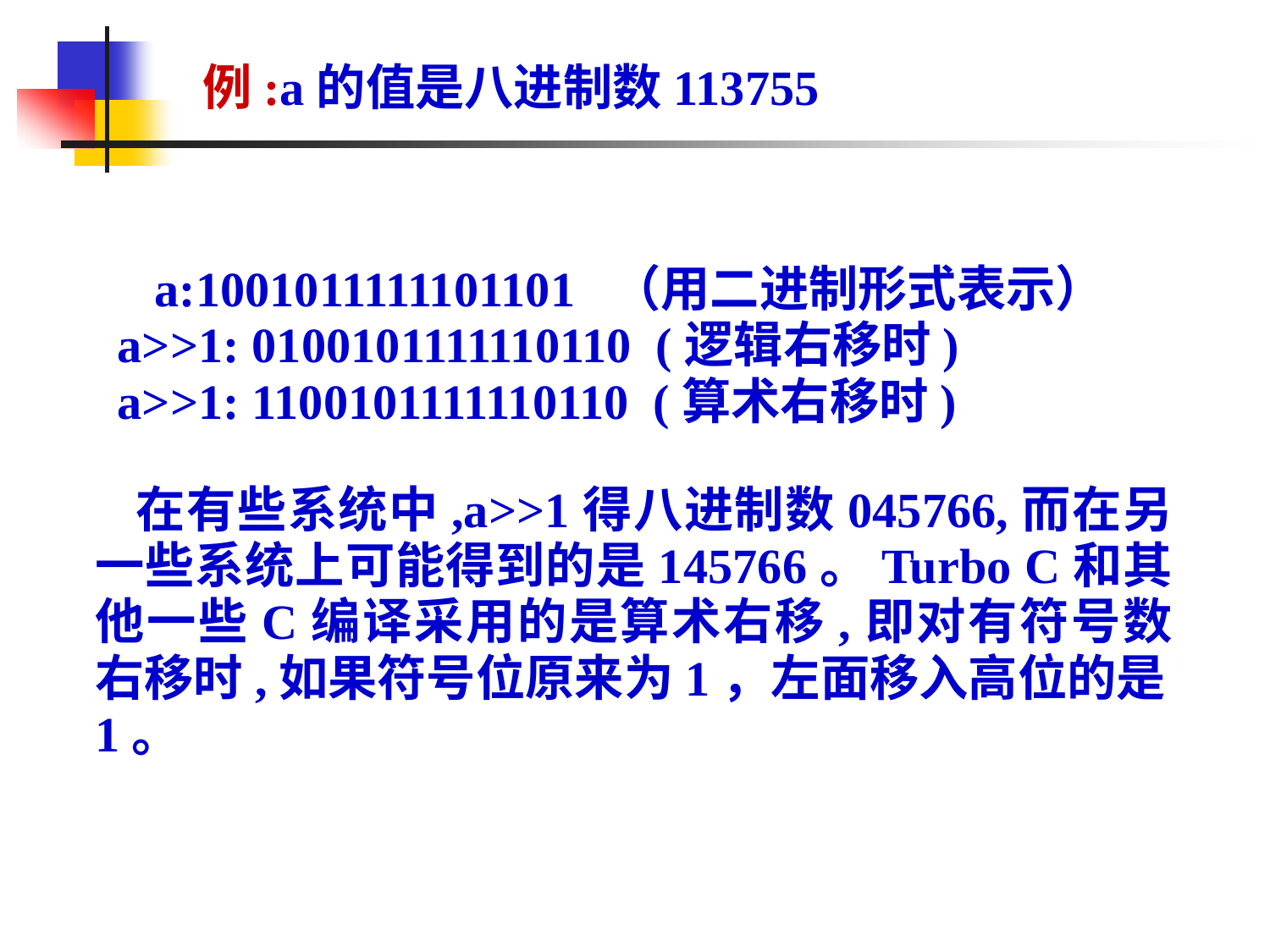

例:a的值是八进制数113755

   a:1001011111101101  （用二进制形式表示）
a>>1: 0100101111110110  (逻辑右移时)
a>>1: 1100101111110110  (算术右移时)
      在有些系统中,a>>1得八进制数045766,而在另一些系统上可能得到的是145766。Turbo C和其他一些C编译采用的是算术右移,即对有符号数右移时,如果符号位原来为1，左面移入高位的是1。